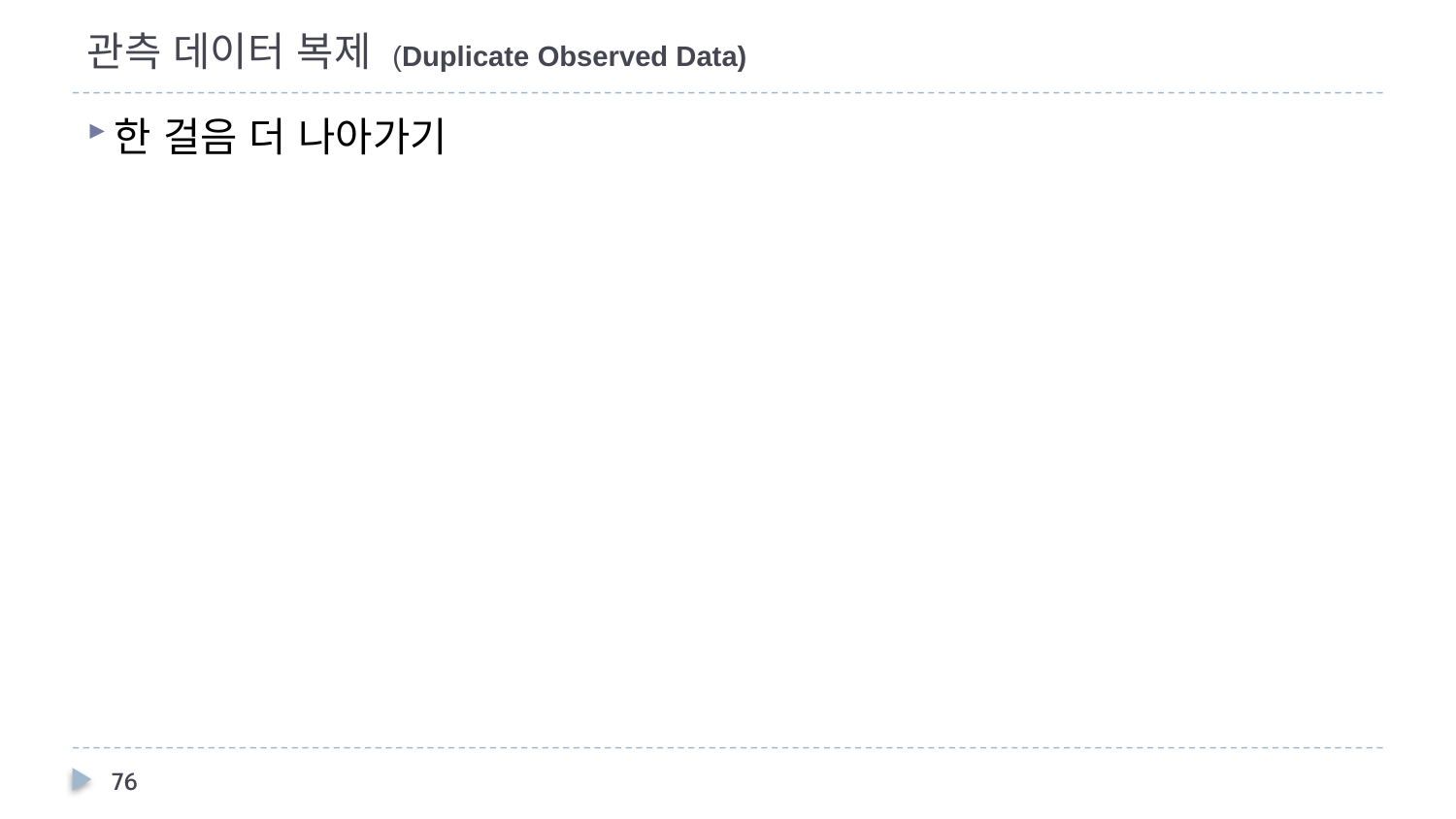

# 관측 데이터 복제 (Duplicate Observed Data)
한 걸음 더 나아가기
76